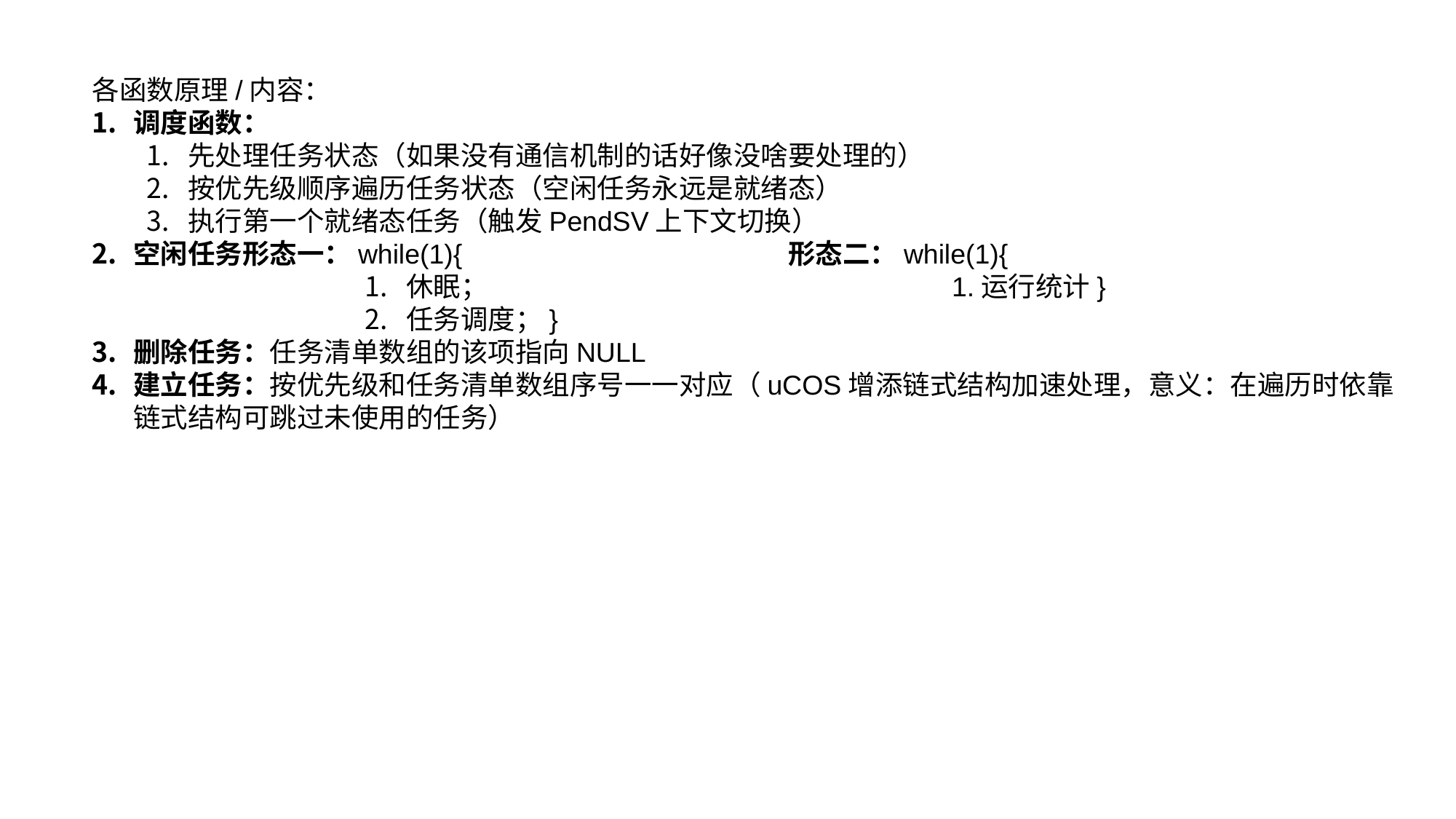

各函数原理/内容：
调度函数：
先处理任务状态（如果没有通信机制的话好像没啥要处理的）
按优先级顺序遍历任务状态（空闲任务永远是就绪态）
执行第一个就绪态任务（触发PendSV上下文切换）
空闲任务形态一：while(1){ 			形态二：while(1){
休眠；					1.运行统计}
任务调度；}
删除任务：任务清单数组的该项指向NULL
建立任务：按优先级和任务清单数组序号一一对应（uCOS增添链式结构加速处理，意义：在遍历时依靠链式结构可跳过未使用的任务）